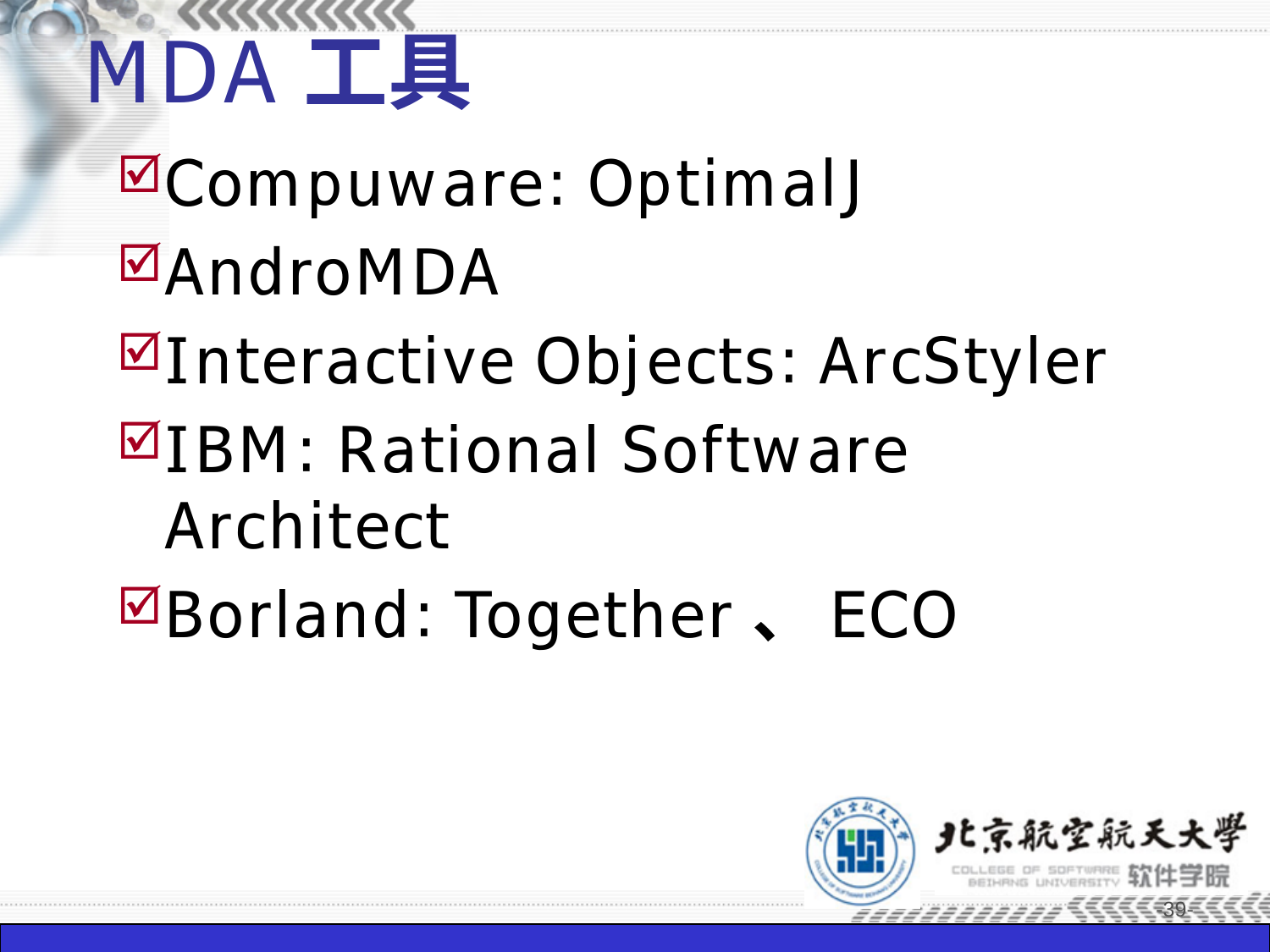

# MDA工具
Compuware: OptimalJ
AndroMDA
Interactive Objects: ArcStyler
IBM: Rational Software Architect
Borland: Together、ECO
-39-